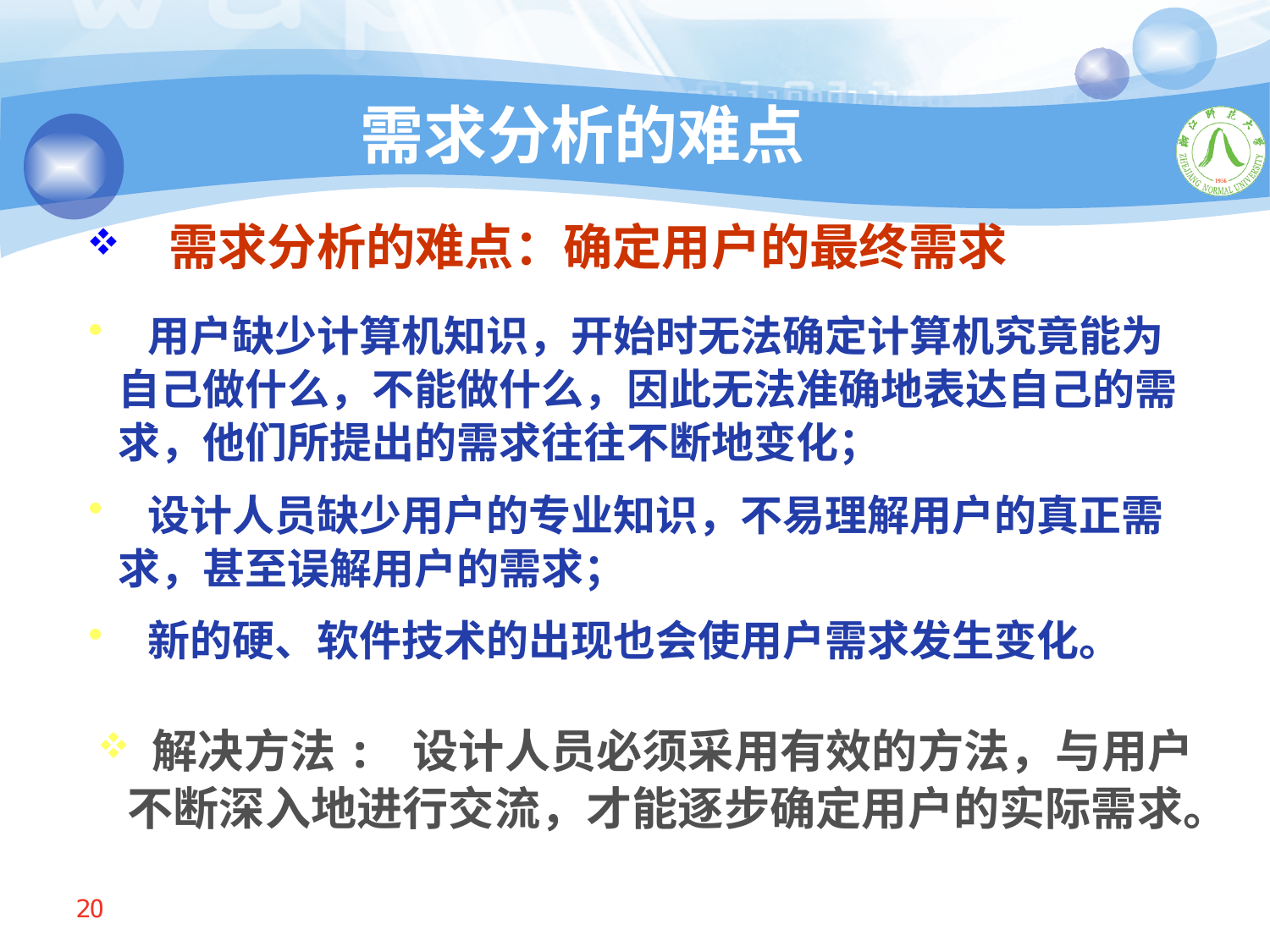

# 需求分析的难点
  需求分析的难点：确定用户的最终需求
  用户缺少计算机知识，开始时无法确定计算机究竟能为自己做什么，不能做什么，因此无法准确地表达自己的需求，他们所提出的需求往往不断地变化；
  设计人员缺少用户的专业知识，不易理解用户的真正需求，甚至误解用户的需求；
  新的硬、软件技术的出现也会使用户需求发生变化。
 解决方法: 设计人员必须采用有效的方法，与用户不断深入地进行交流，才能逐步确定用户的实际需求。
20